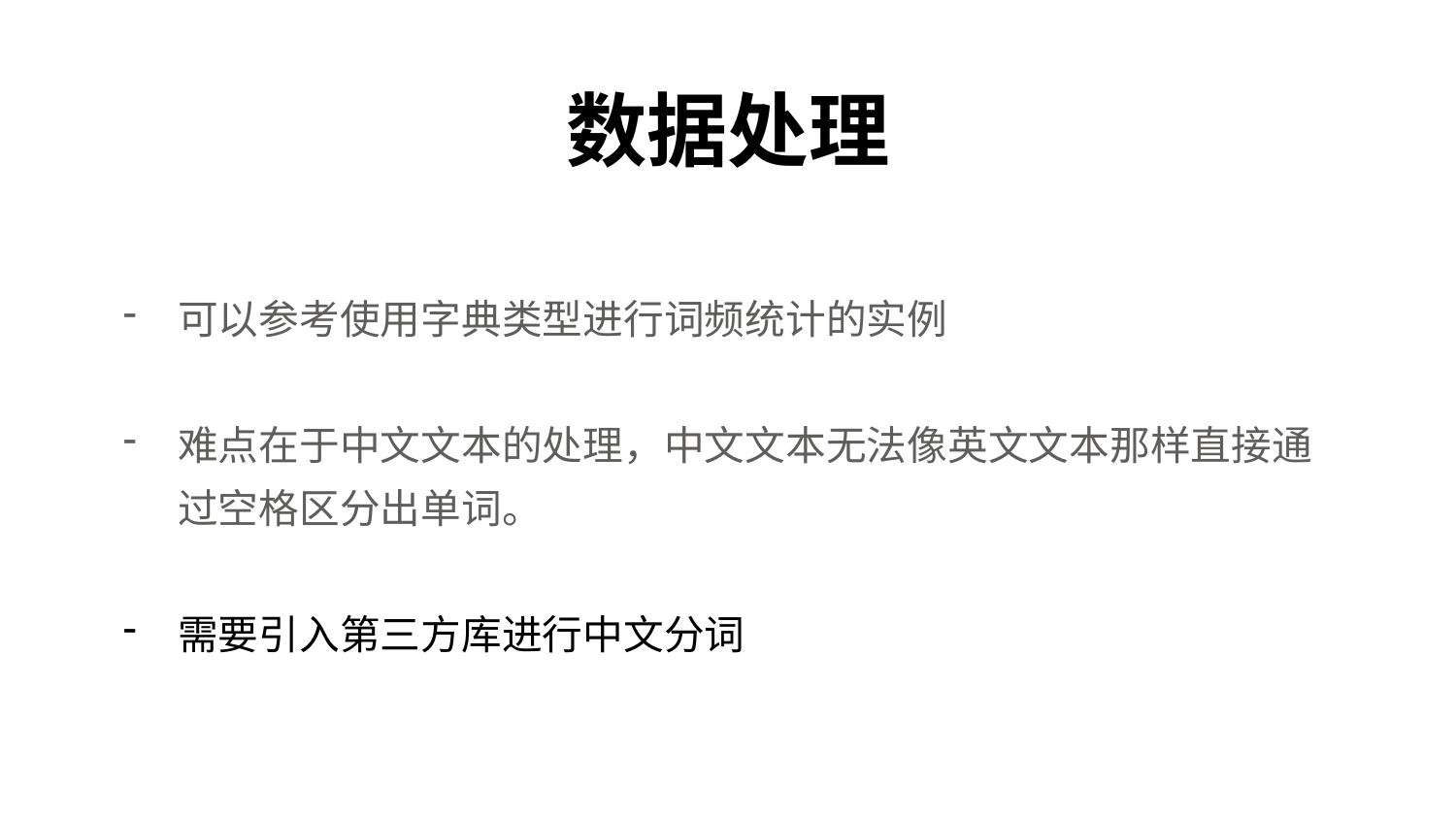

数据处理
可以参考使用字典类型进行词频统计的实例

难点在于中文文本的处理，中文文本无法像英文文本那样直接通过空格区分出单词。

需要引入第三方库进行中文分词